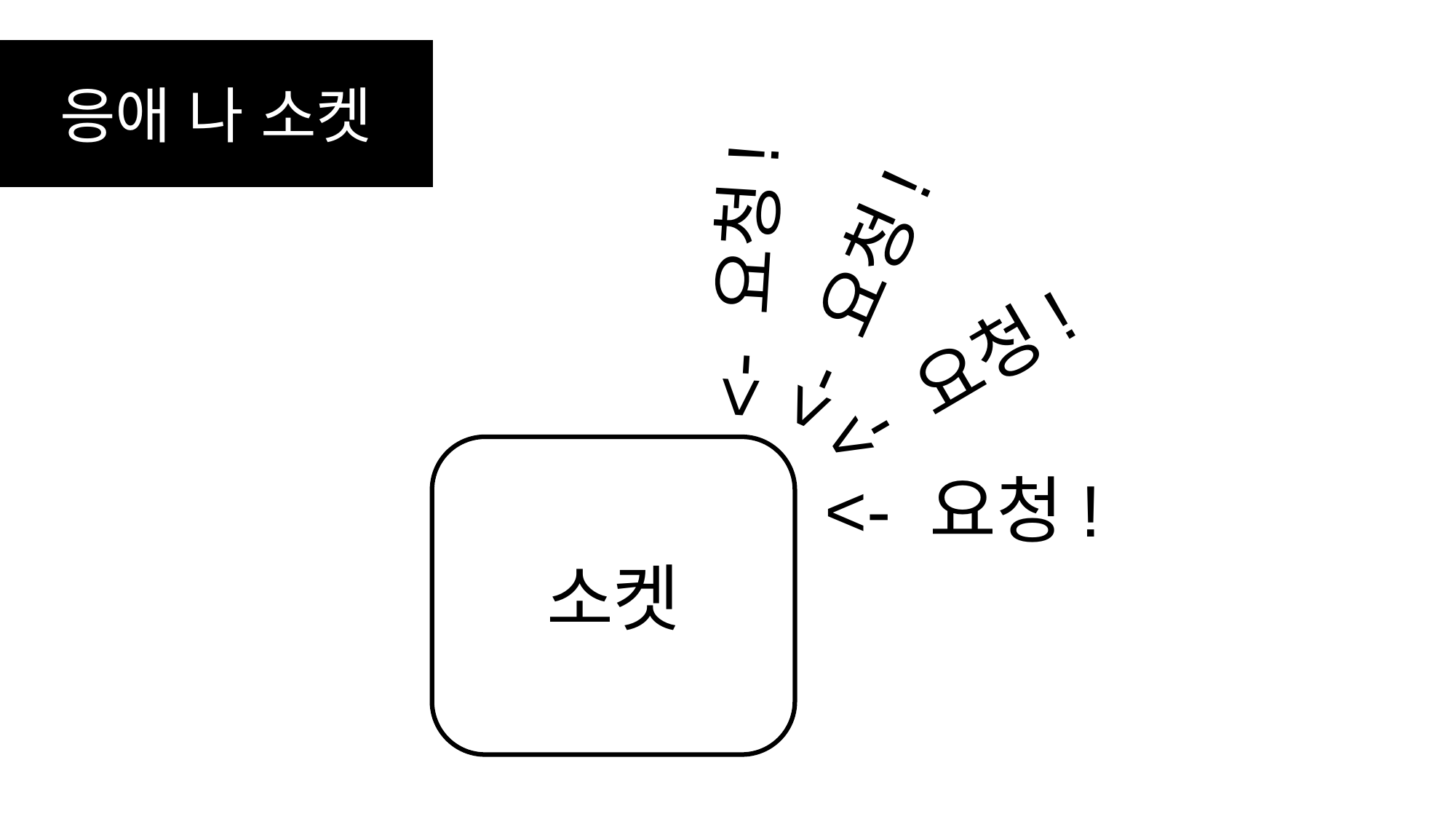

응애 나 소켓
<- 요청!
<- 요청!
<- 요청!
소켓
<- 요청!